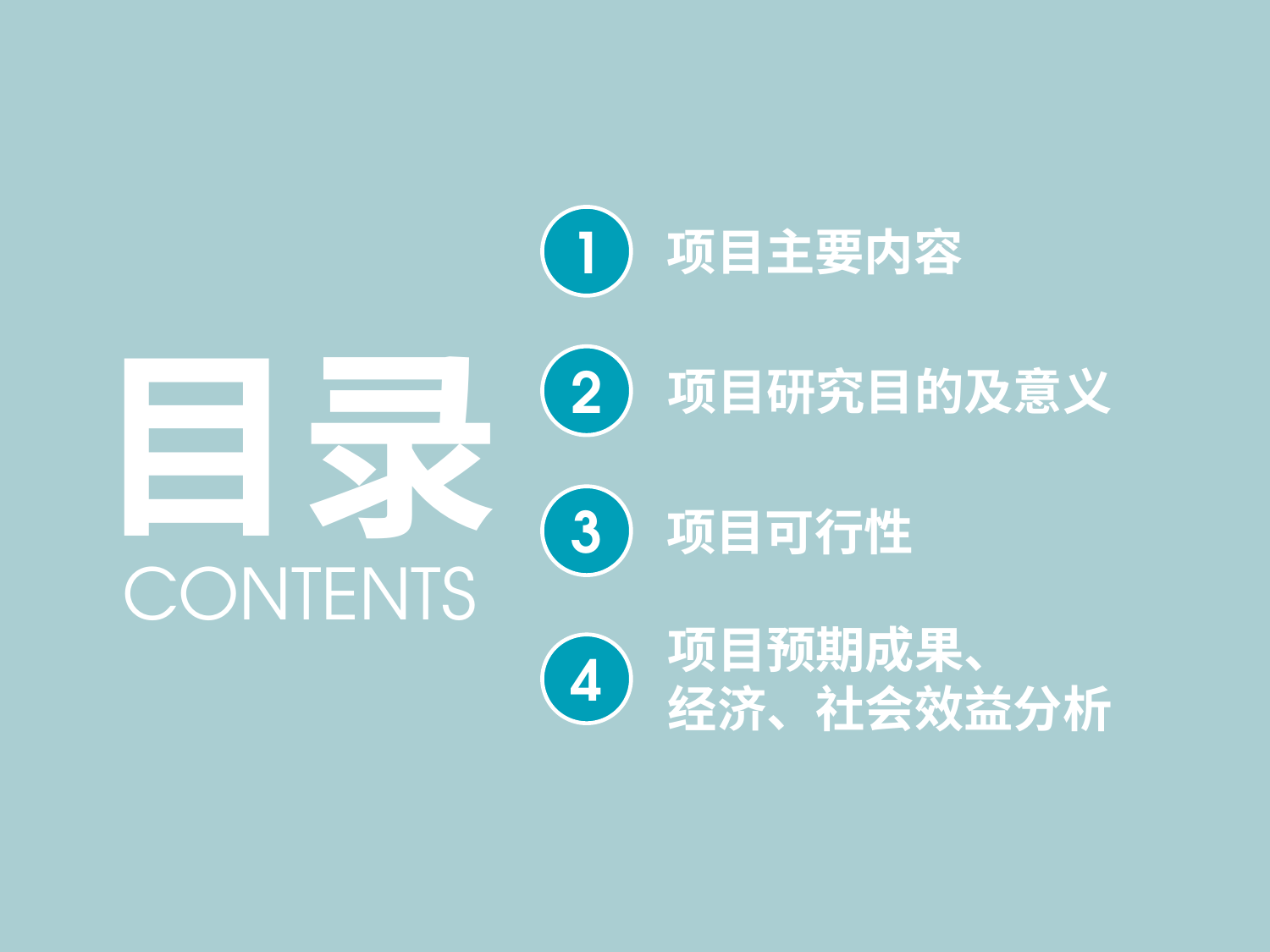

1
项目主要内容
2
项目研究目的及意义
3
项目可行性
项目预期成果、
经济、社会效益分析
4
目录
CONTENTS